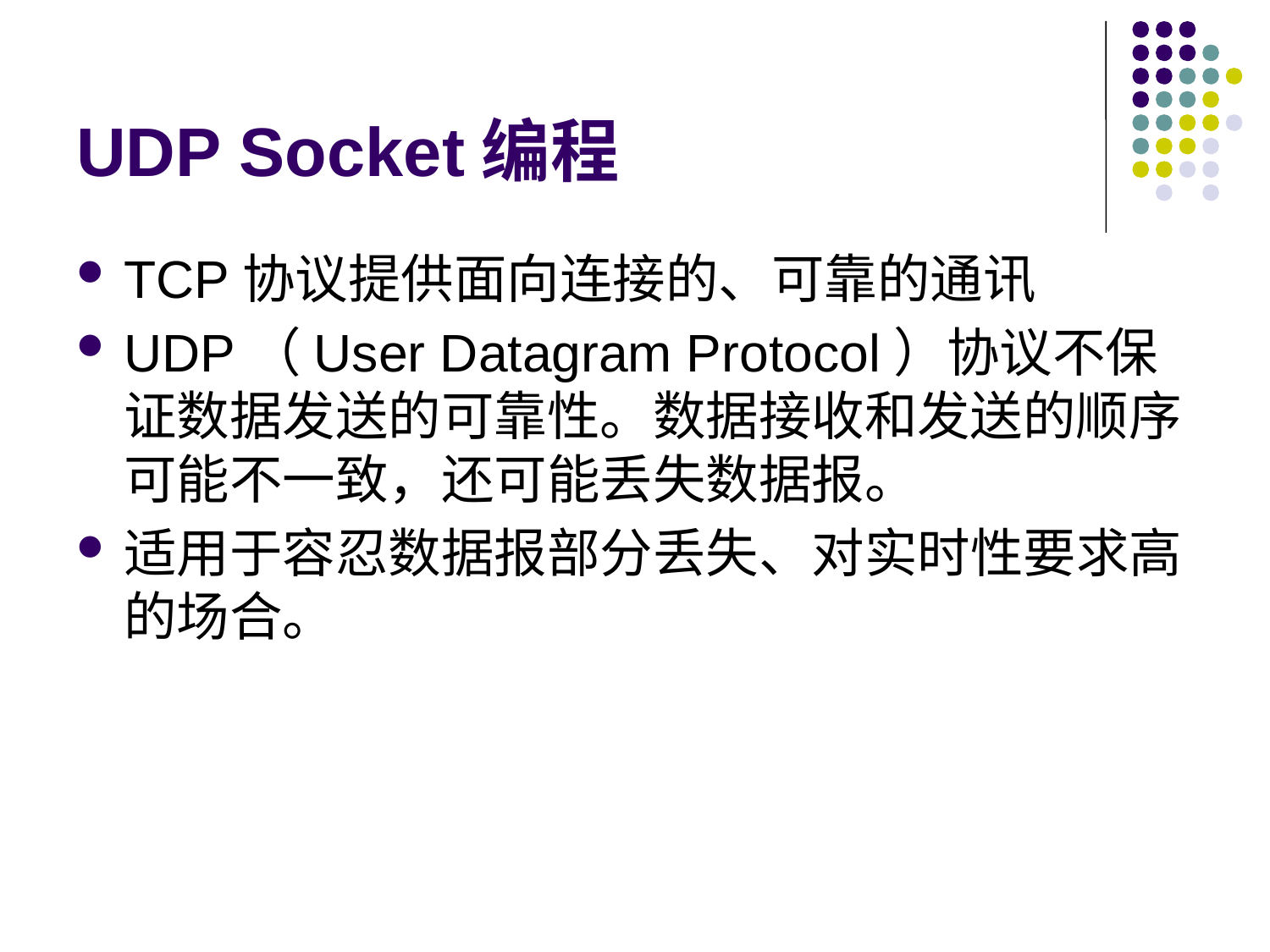

# UDP Socket编程
TCP协议提供面向连接的、可靠的通讯
UDP（User Datagram Protocol）协议不保证数据发送的可靠性。数据接收和发送的顺序可能不一致，还可能丢失数据报。
适用于容忍数据报部分丢失、对实时性要求高的场合。